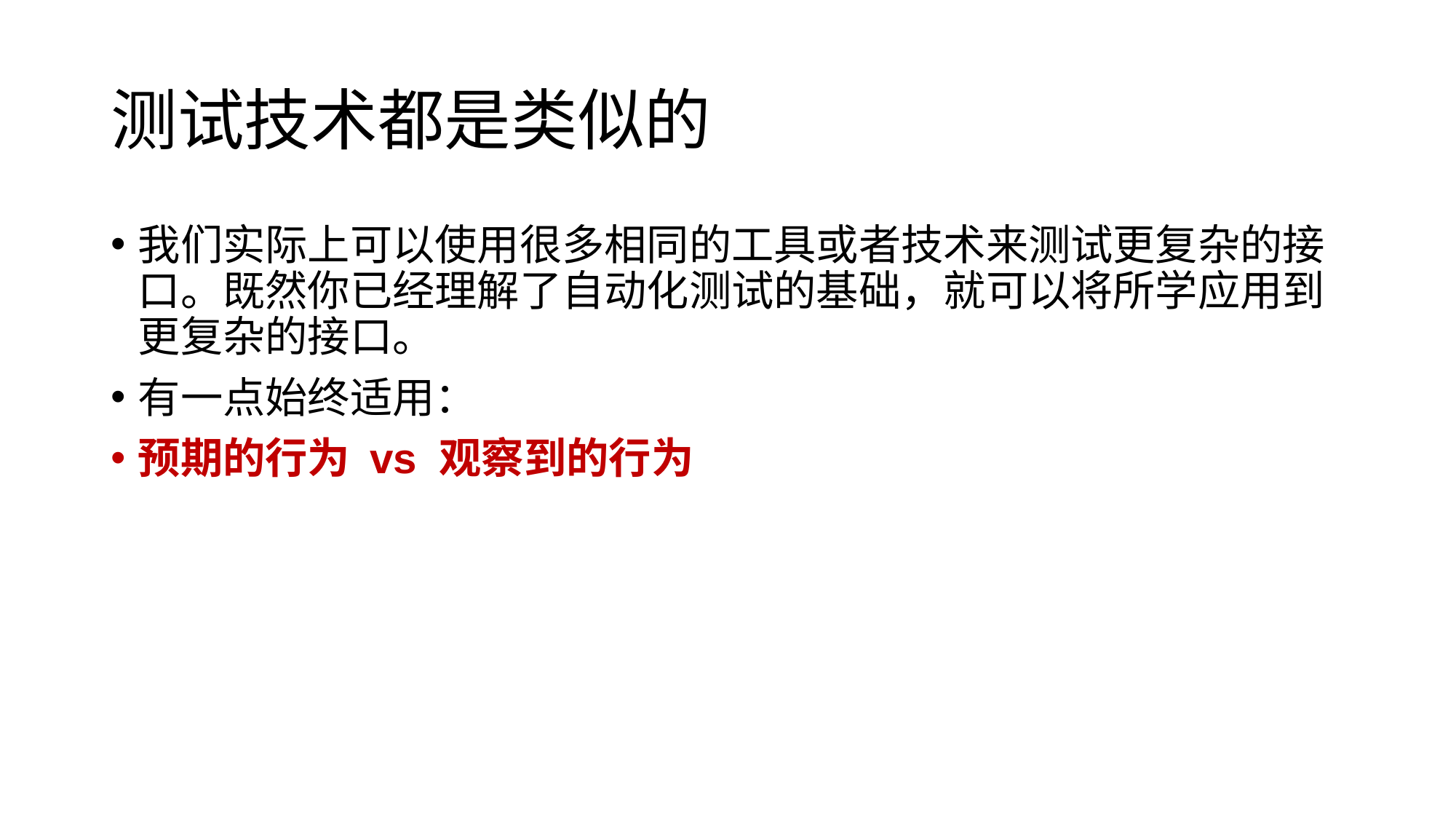

# 测试技术都是类似的
我们实际上可以使用很多相同的工具或者技术来测试更复杂的接口。既然你已经理解了自动化测试的基础，就可以将所学应用到更复杂的接口。
有一点始终适用：
预期的行为 vs 观察到的行为